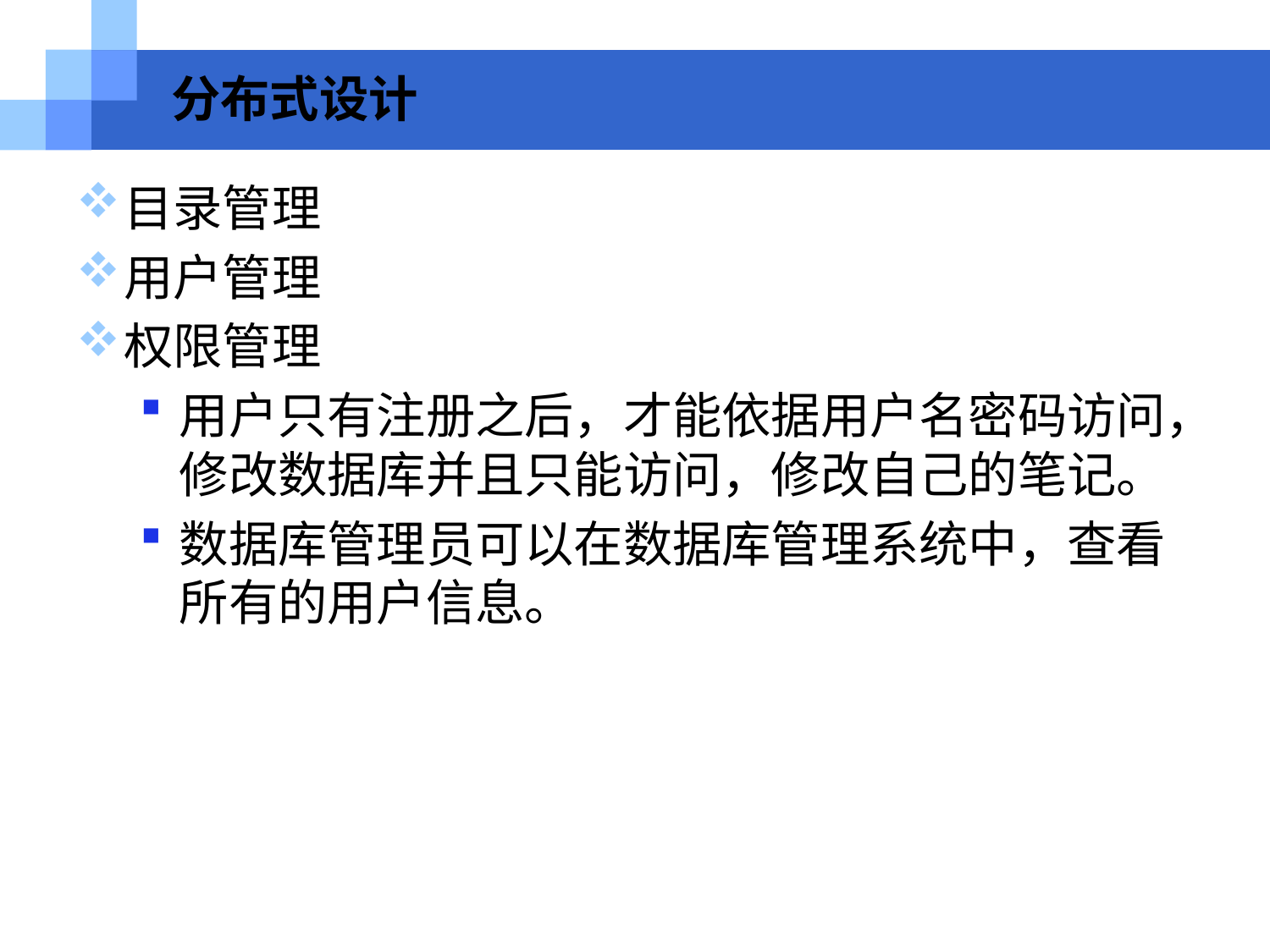

# 分布式设计
目录管理
用户管理
权限管理
用户只有注册之后，才能依据用户名密码访问，修改数据库并且只能访问，修改自己的笔记。
数据库管理员可以在数据库管理系统中，查看所有的用户信息。